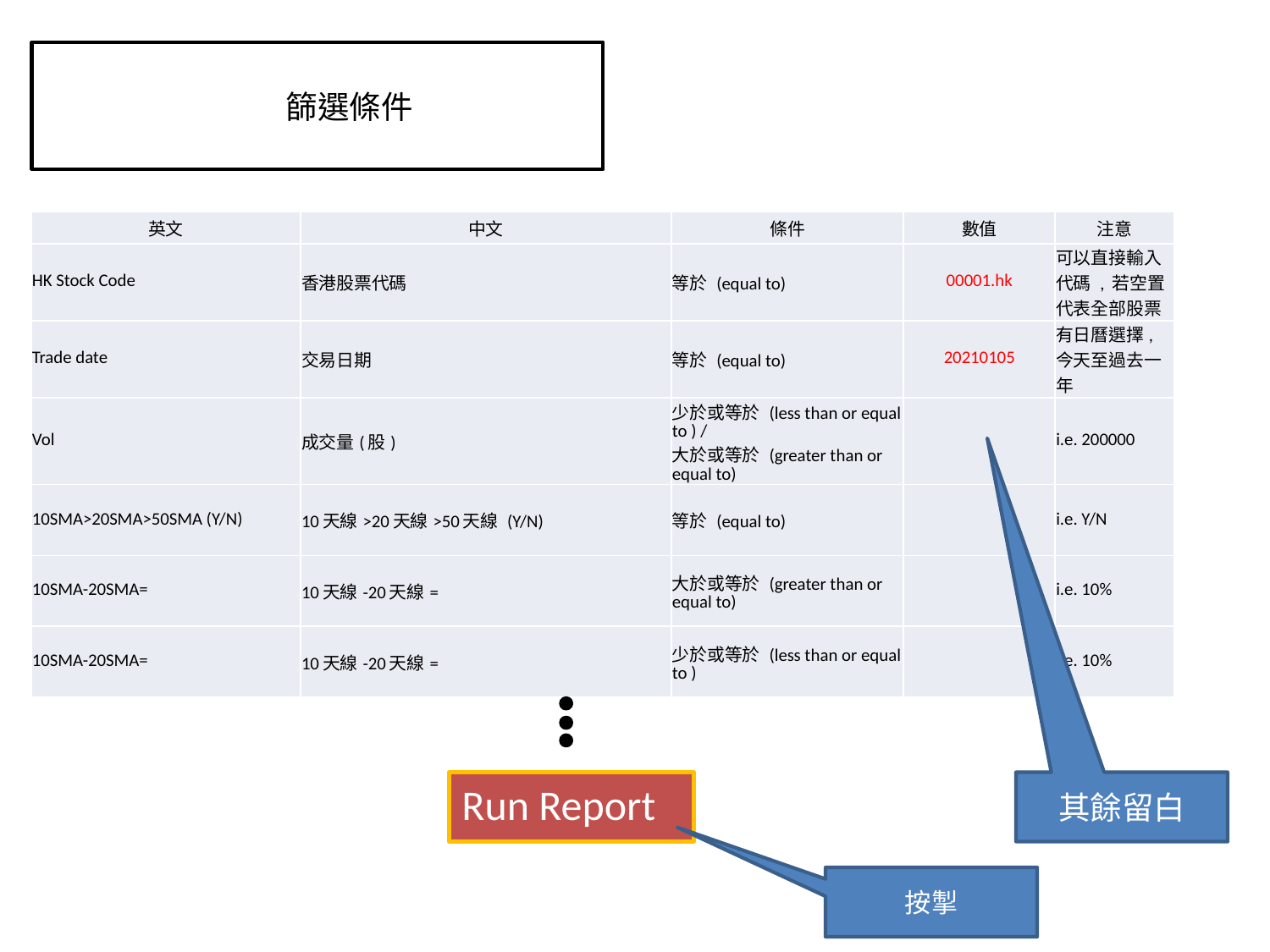

輸入篩選條件
| 英文 | 中文 | 條件 | 數值 | 注意 |
| --- | --- | --- | --- | --- |
| HK Stock Code | 香港股票代碼 | 等於 (equal to) | 00001.hk | 可以直接輸入代碼 , 若空置代表全部股票 |
| Trade date | 交易日期 | 等於 (equal to) | 20210105 | 有日曆選擇, 今天至過去一年 |
| Vol | 成交量(股) | 少於或等於 (less than or equal to ) / 大於或等於 (greater than or equal to) |  | i.e. 200000 |
| 10SMA>20SMA>50SMA (Y/N) | 10天線>20天線>50天線 (Y/N) | 等於 (equal to) |  | i.e. Y/N |
| 10SMA-20SMA= | 10天線-20天線= | 大於或等於 (greater than or equal to) |  | i.e. 10% |
| 10SMA-20SMA= | 10天線-20天線= | 少於或等於 (less than or equal to ) |  | i.e. 10% |

Run Report
其餘留白
按掣
Run Report